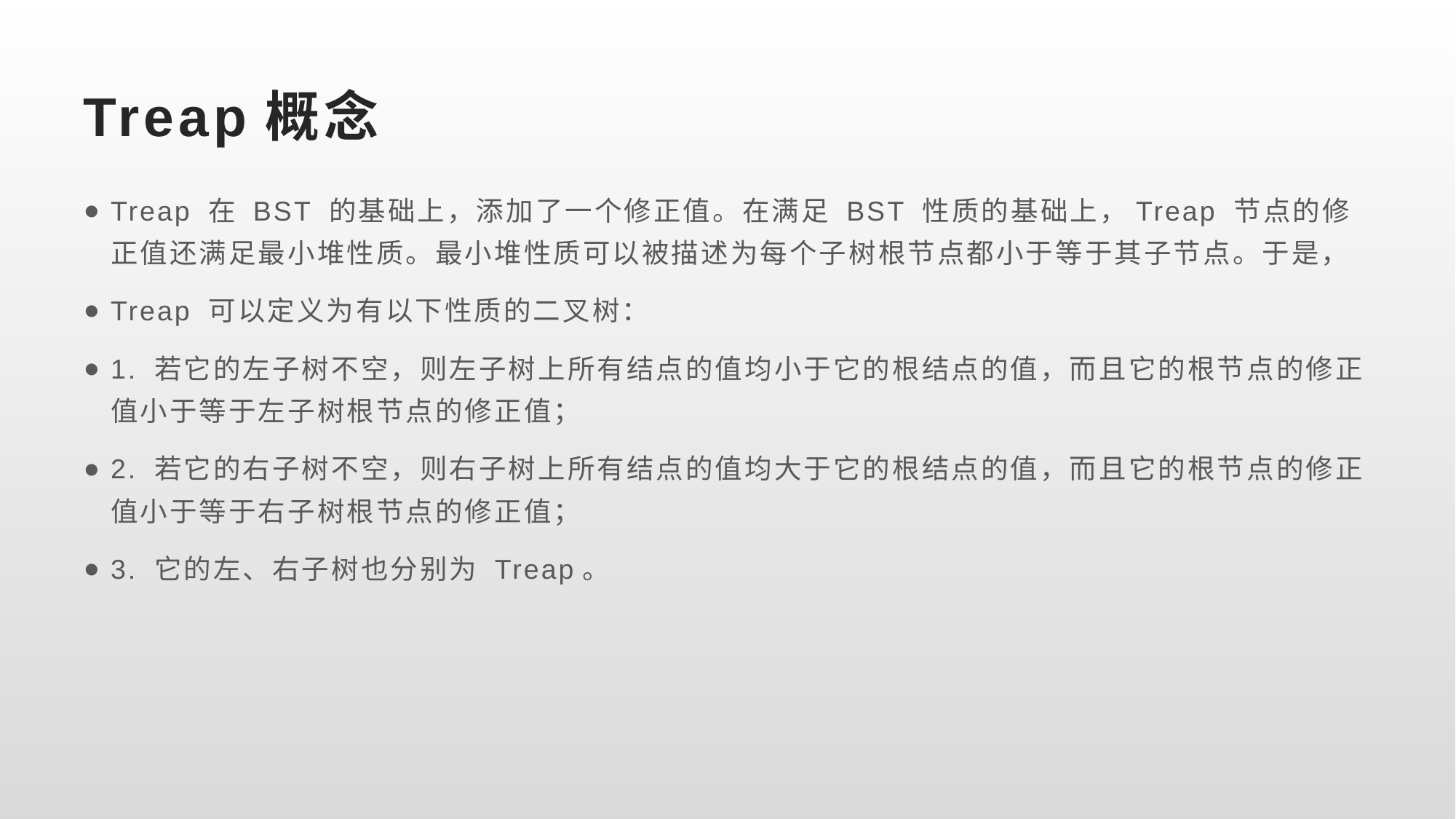

# Treap概念
Treap 在 BST 的基础上，添加了一个修正值。在满足 BST 性质的基础上，Treap 节点的修正值还满足最小堆性质。最小堆性质可以被描述为每个子树根节点都小于等于其子节点。于是，
Treap 可以定义为有以下性质的二叉树：
1. 若它的左子树不空，则左子树上所有结点的值均小于它的根结点的值，而且它的根节点的修正值小于等于左子树根节点的修正值；
2. 若它的右子树不空，则右子树上所有结点的值均大于它的根结点的值，而且它的根节点的修正值小于等于右子树根节点的修正值；
3. 它的左、右子树也分别为 Treap。